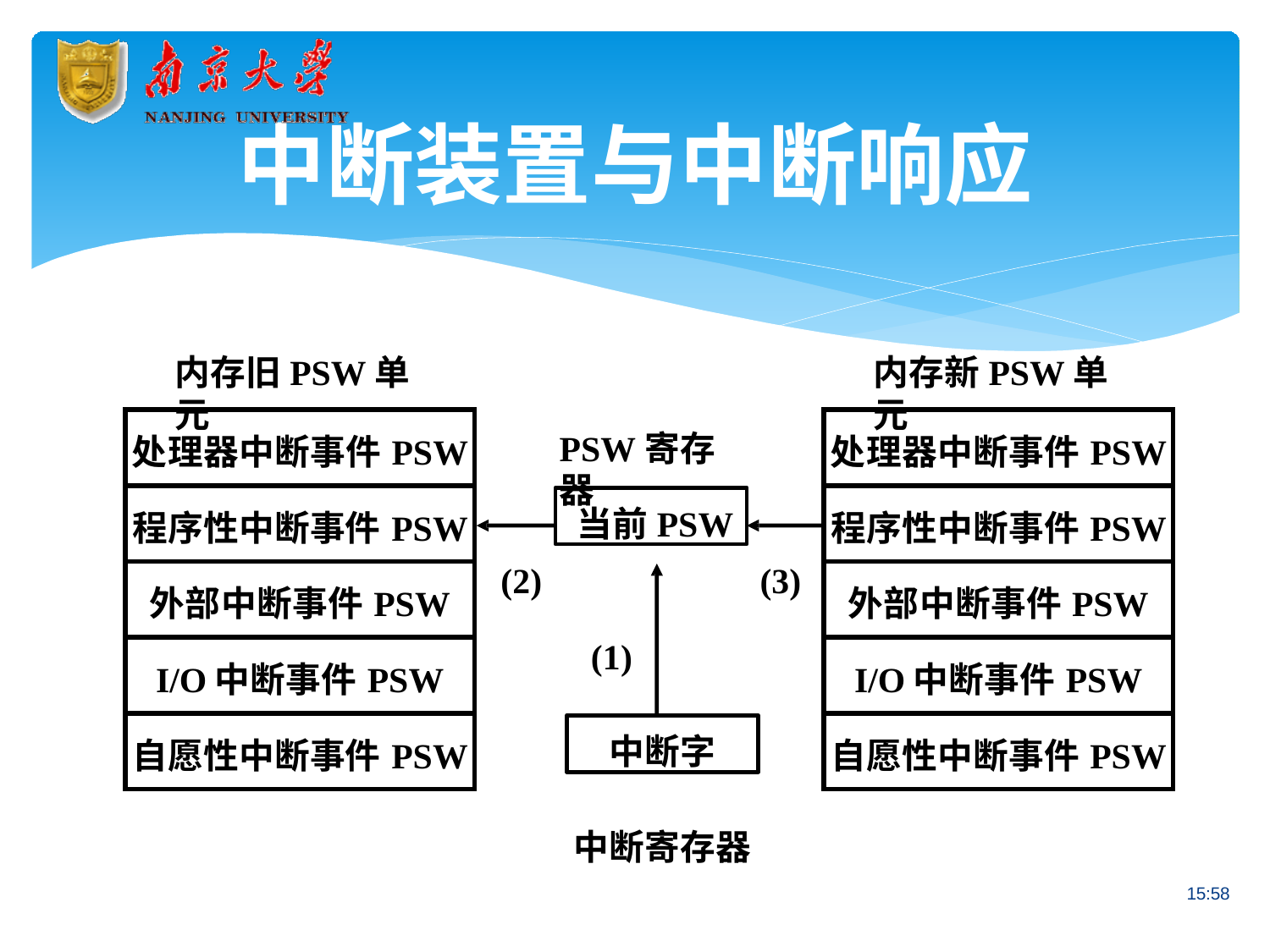

# 中断装置与中断响应
内存旧PSW单元
内存新PSW单元
| 处理器中断事件PSW |
| --- |
| 程序性中断事件PSW |
| 外部中断事件PSW |
| I/O中断事件PSW |
| 自愿性中断事件PSW |
| 处理器中断事件PSW |
| --- |
| 程序性中断事件PSW |
| 外部中断事件PSW |
| I/O中断事件PSW |
| 自愿性中断事件PSW |
PSW寄存器
当前PSW

(2)
(3)

(1)
中断字
中断寄存器
15:58